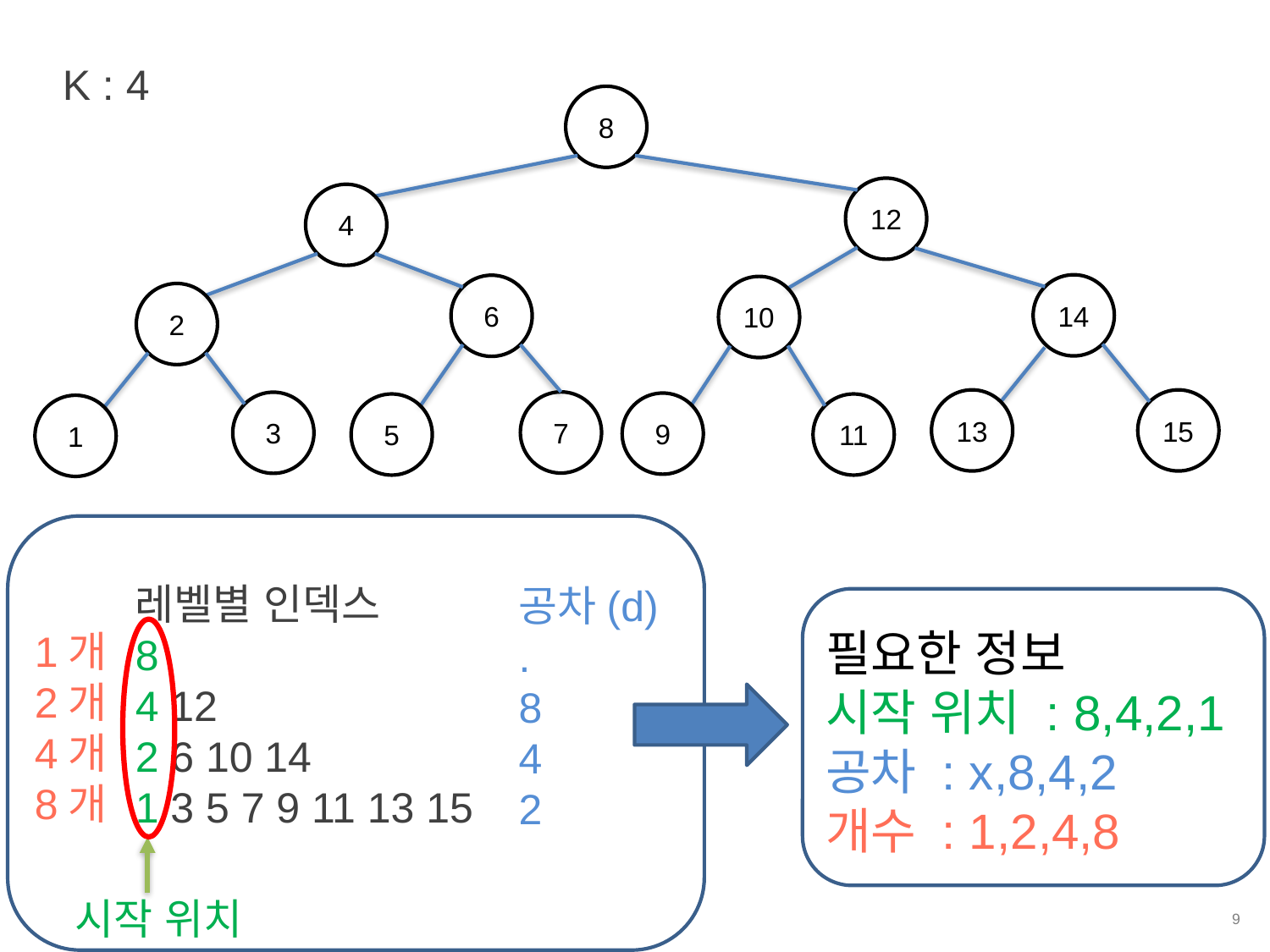

K : 4
8
12
4
14
6
10
2
13
15
7
3
9
5
11
1

레벨별 인덱스
8
4 12
2 6 10 14
1 3 5 7 9 11 13 15
공차(d)
.
8
4
2

필요한 정보
시작 위치 : 8,4,2,1
공차 : x,8,4,2
개수 : 1,2,4,8
1개
2개
4개
8개

시작 위치